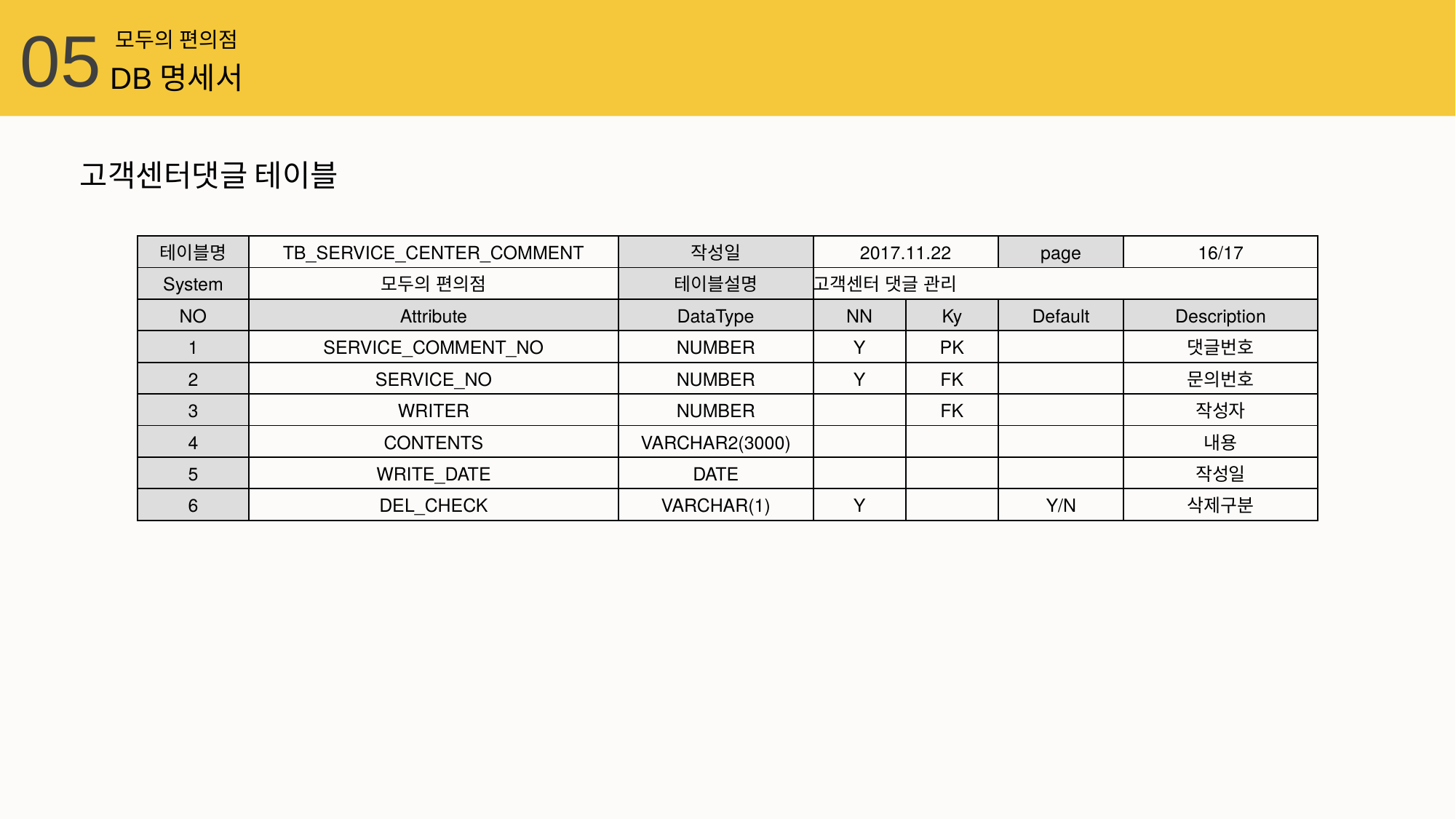

05

모두의 편의점
DB명세서
고객센터댓글 테이블
| 테이블명 | TB\_SERVICE\_CENTER\_COMMENT | 작성일 | 2017.11.22 |  | page | 16/17 |
| --- | --- | --- | --- | --- | --- | --- |
| System | 모두의 편의점 | 테이블설명 | 고객센터 댓글 관리 |  |  |  |
| NO | Attribute | DataType | NN | Ky | Default | Description |
| 1 | SERVICE\_COMMENT\_NO | NUMBER | Y | PK |  | 댓글번호 |
| 2 | SERVICE\_NO | NUMBER | Y | FK |  | 문의번호 |
| 3 | WRITER | NUMBER |  | FK |  | 작성자 |
| 4 | CONTENTS | VARCHAR2(3000) |  |  |  | 내용 |
| 5 | WRITE\_DATE | DATE |  |  |  | 작성일 |
| 6 | DEL\_CHECK | VARCHAR(1) | Y |  | Y/N | 삭제구분 |